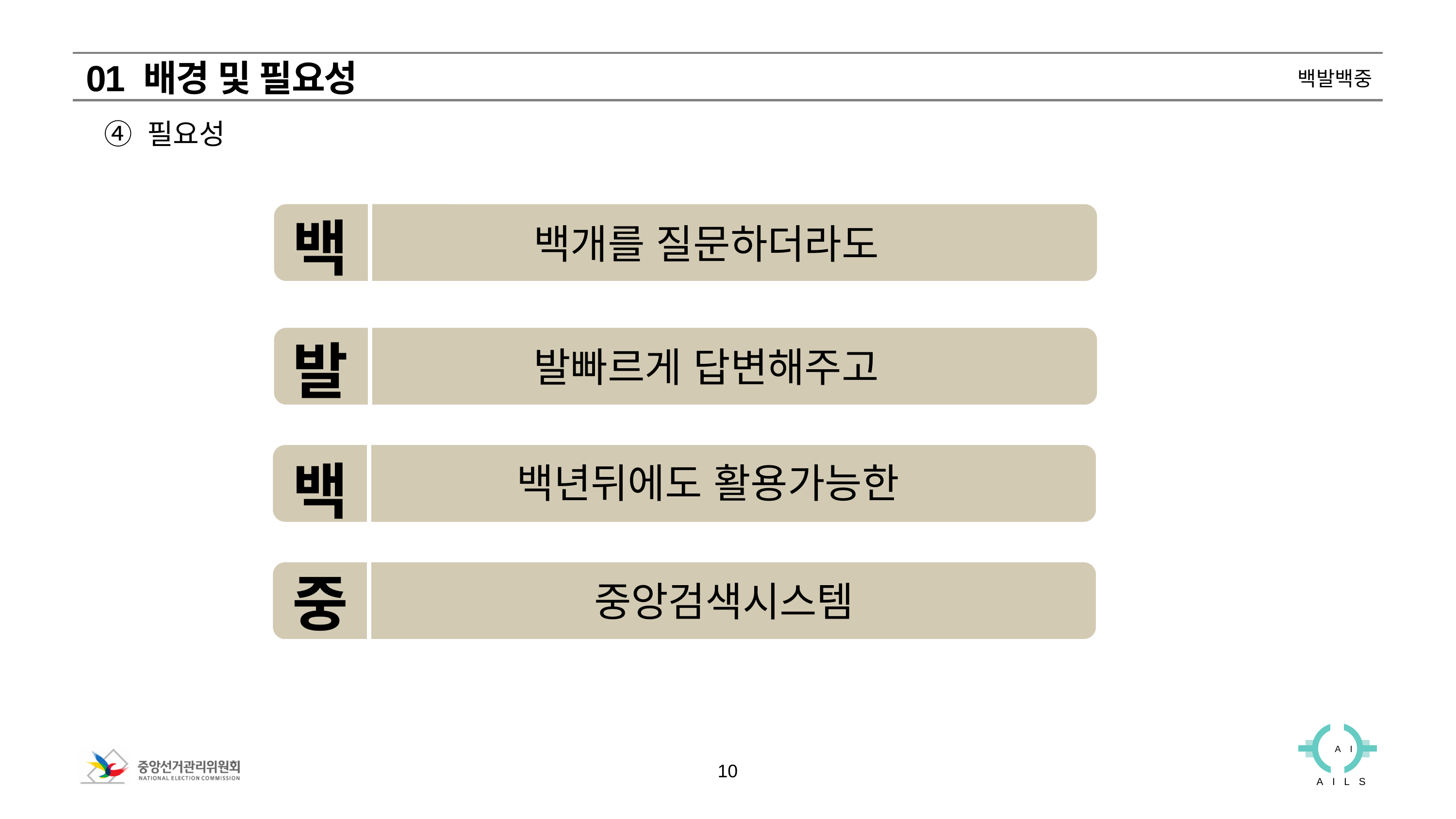

01 배경 및 필요성
④ 필요성

백
백개를 질문하더라도

발
발빠르게 답변해주고

백
백년뒤에도 활용가능한

중
중앙검색시스템
10